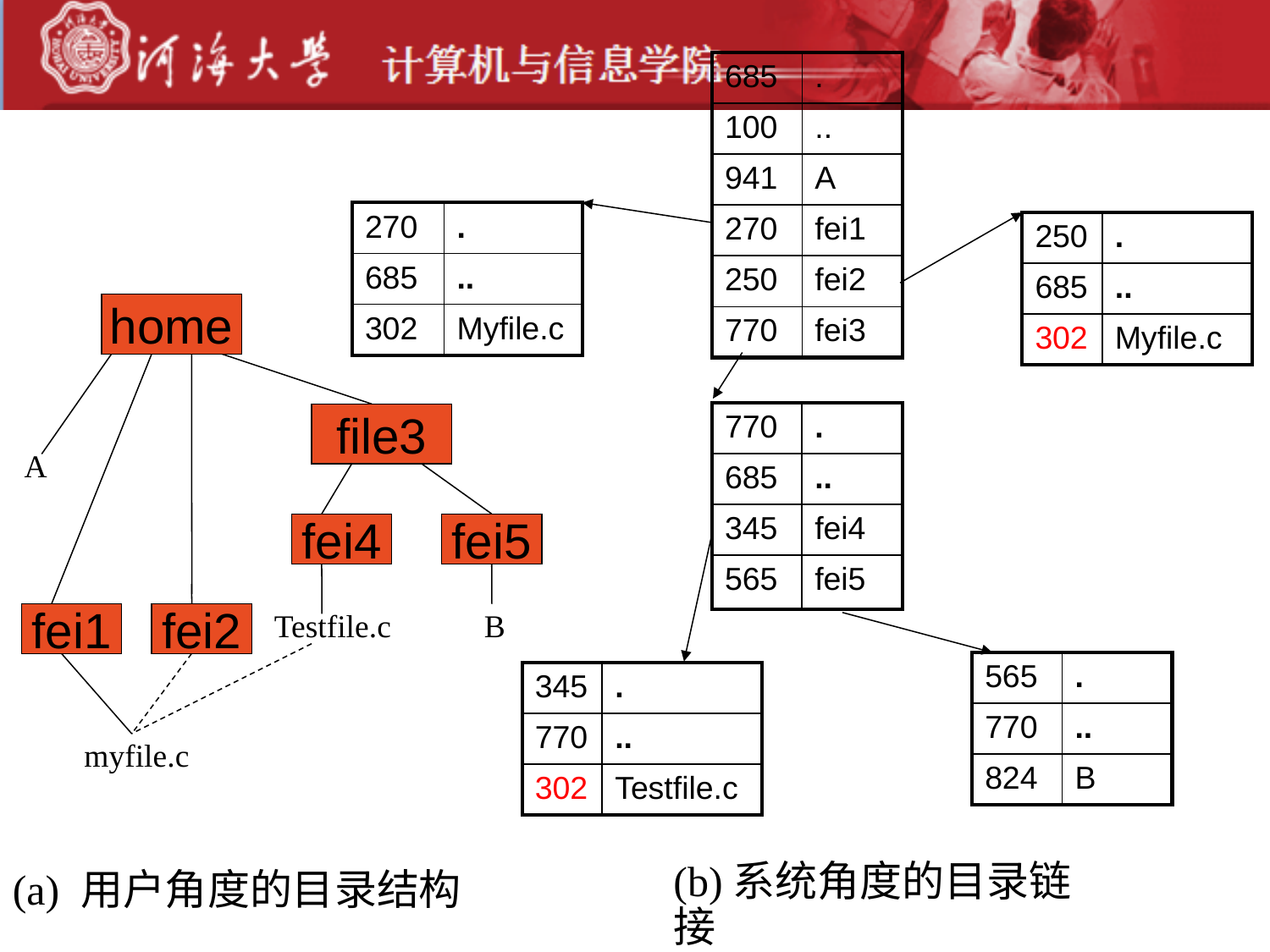

| 685 | . |
| --- | --- |
| 100 | .. |
| 941 | A |
| 270 | fei1 |
| 250 | fei2 |
| 770 | fei3 |

| 270 | . |
| --- | --- |
| 685 | .. |
| 302 | Myfile.c |

| 250 | . |
| --- | --- |
| 685 | .. |
| 302 | Myfile.c |

home
home
home

| 770 | . |
| --- | --- |
| 685 | .. |
| 345 | fei4 |
| 565 | fei5 |
file3
A

fei4
fei5

fei1
fei2
Testfile.c
B

| 565 | . |
| --- | --- |
| 770 | .. |
| 824 | B |

| 345 | . |
| --- | --- |
| 770 | .. |
| 302 | Testfile.c |
myfile.c
(b)系统角度的目录链接
(a) 用户角度的目录结构